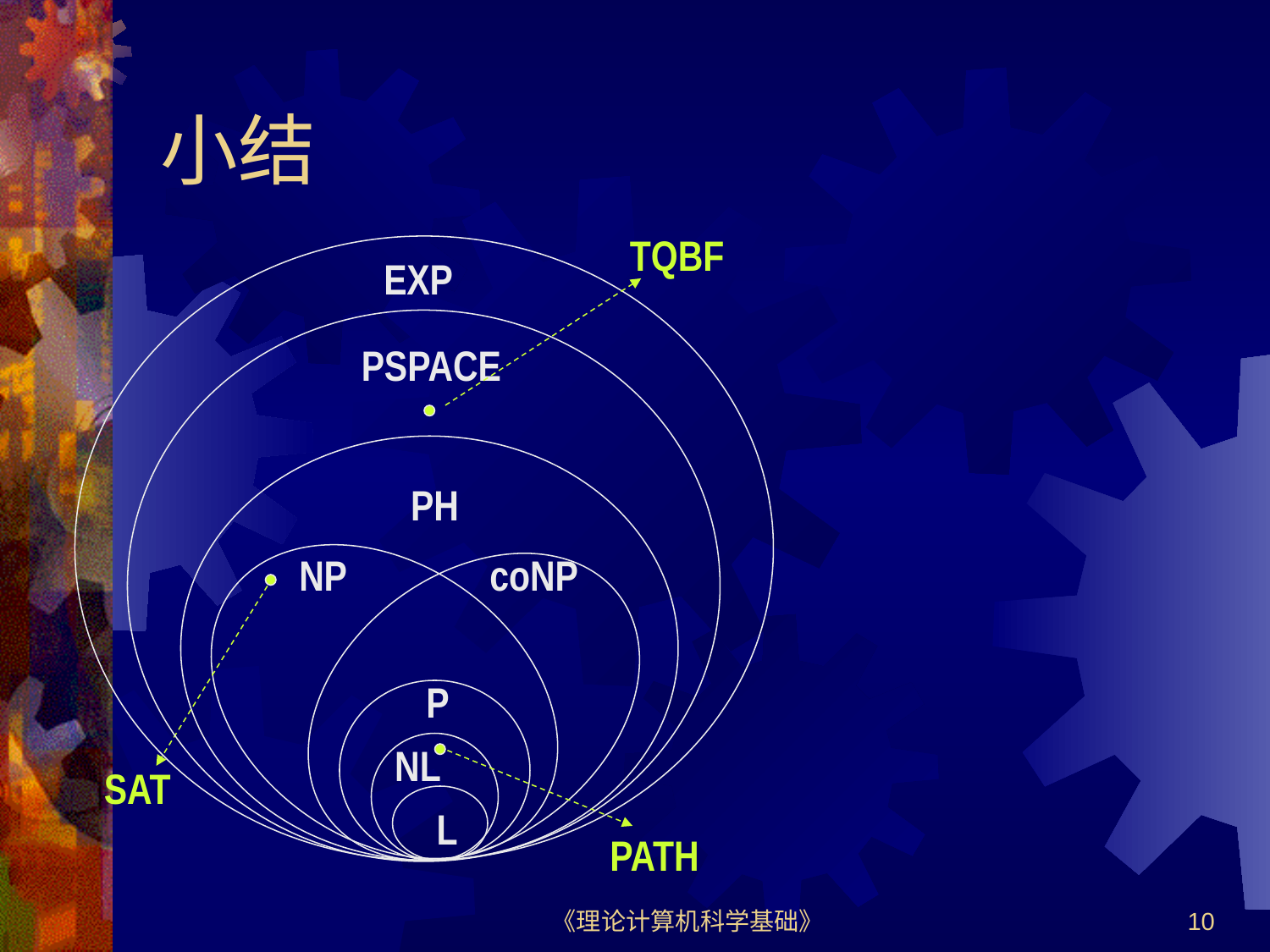

# 小结
TQBF

EXP

PSPACE

PH

NP
coNP

P

NL

SAT

L
PATH
《理论计算机科学基础》
10